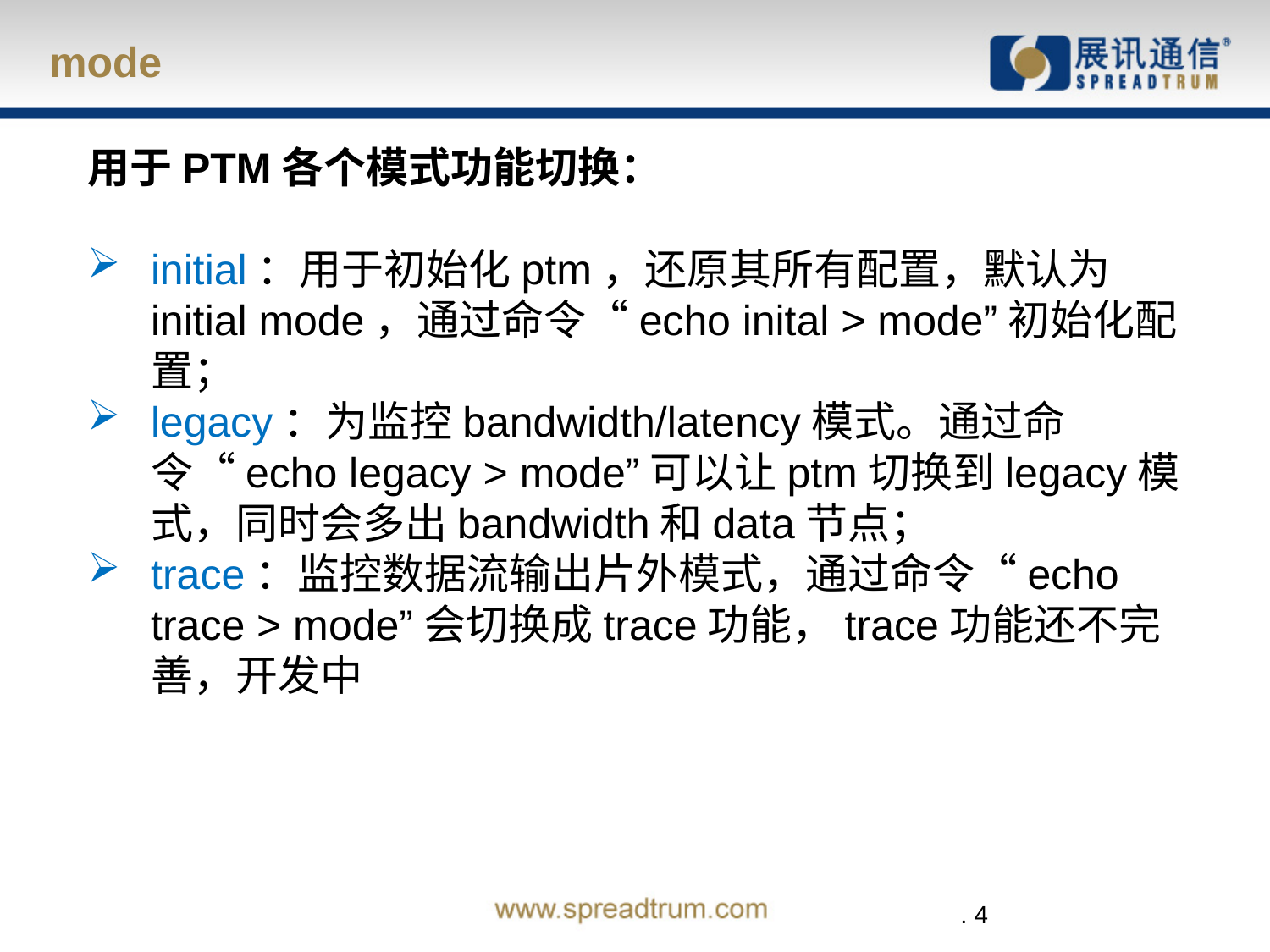

# mode
用于PTM各个模式功能切换：

initial：用于初始化ptm，还原其所有配置，默认为initial mode，通过命令“echo inital > mode”初始化配置；
legacy：为监控bandwidth/latency模式。通过命令“echo legacy > mode”可以让ptm切换到legacy模式，同时会多出bandwidth和data节点；
trace：监控数据流输出片外模式，通过命令“echo trace > mode”会切换成trace功能，trace功能还不完善，开发中

  . 4